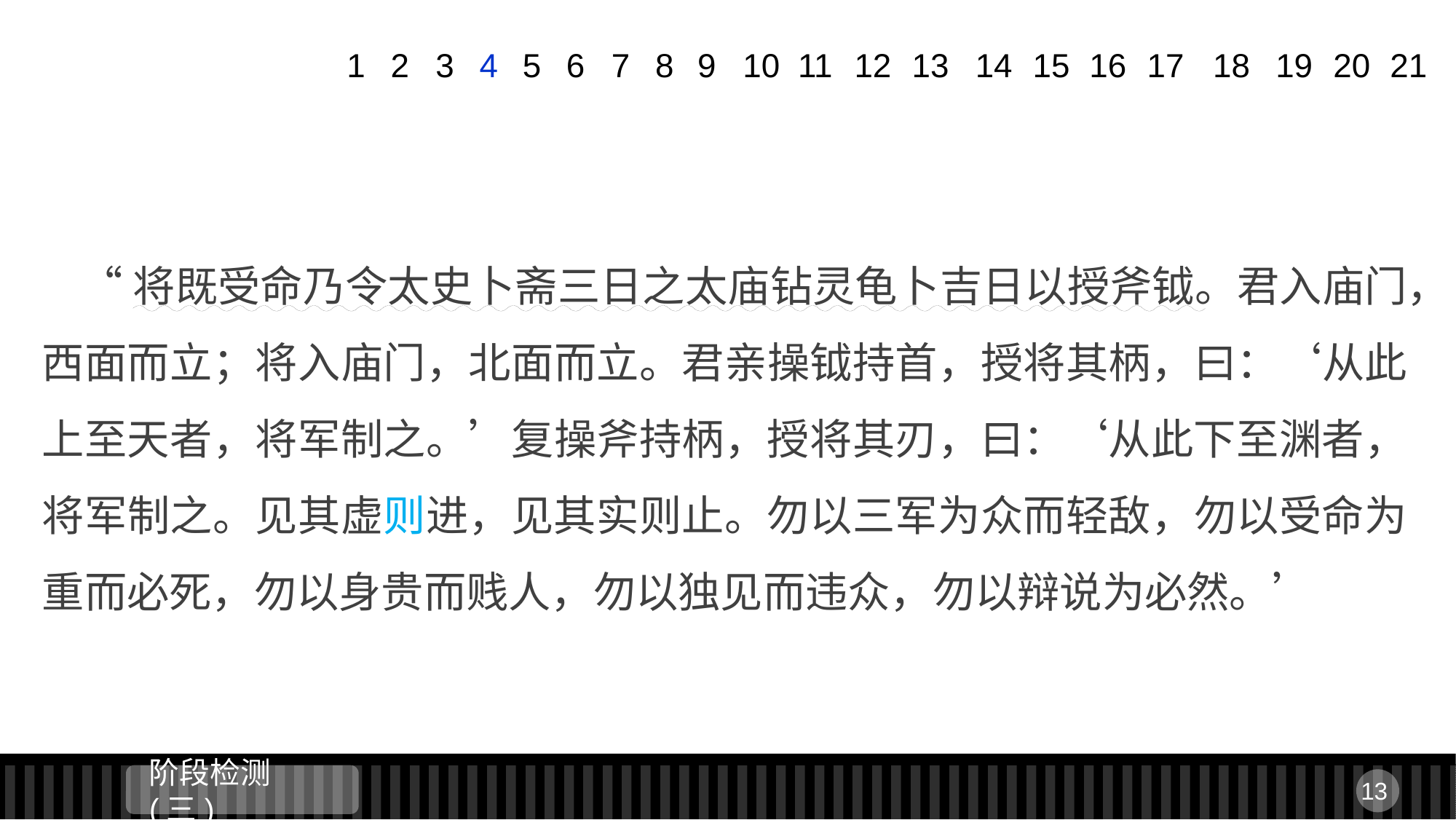

1
2
3
4
5
6
7
8
9
11
12
13
14
15
16
17
18
19
20
21
10
    “将既受命乃令太史卜斋三日之太庙钻灵龟卜吉日以授斧钺。君入庙门，西面而立；将入庙门，北面而立。君亲操钺持首，授将其柄，曰：‘从此上至天者，将军制之。’复操斧持柄，授将其刃，曰：‘从此下至渊者，将军制之。见其虚则进，见其实则止。勿以三军为众而轻敌，勿以受命为重而必死，勿以身贵而贱人，勿以独见而违众，勿以辩说为必然。’